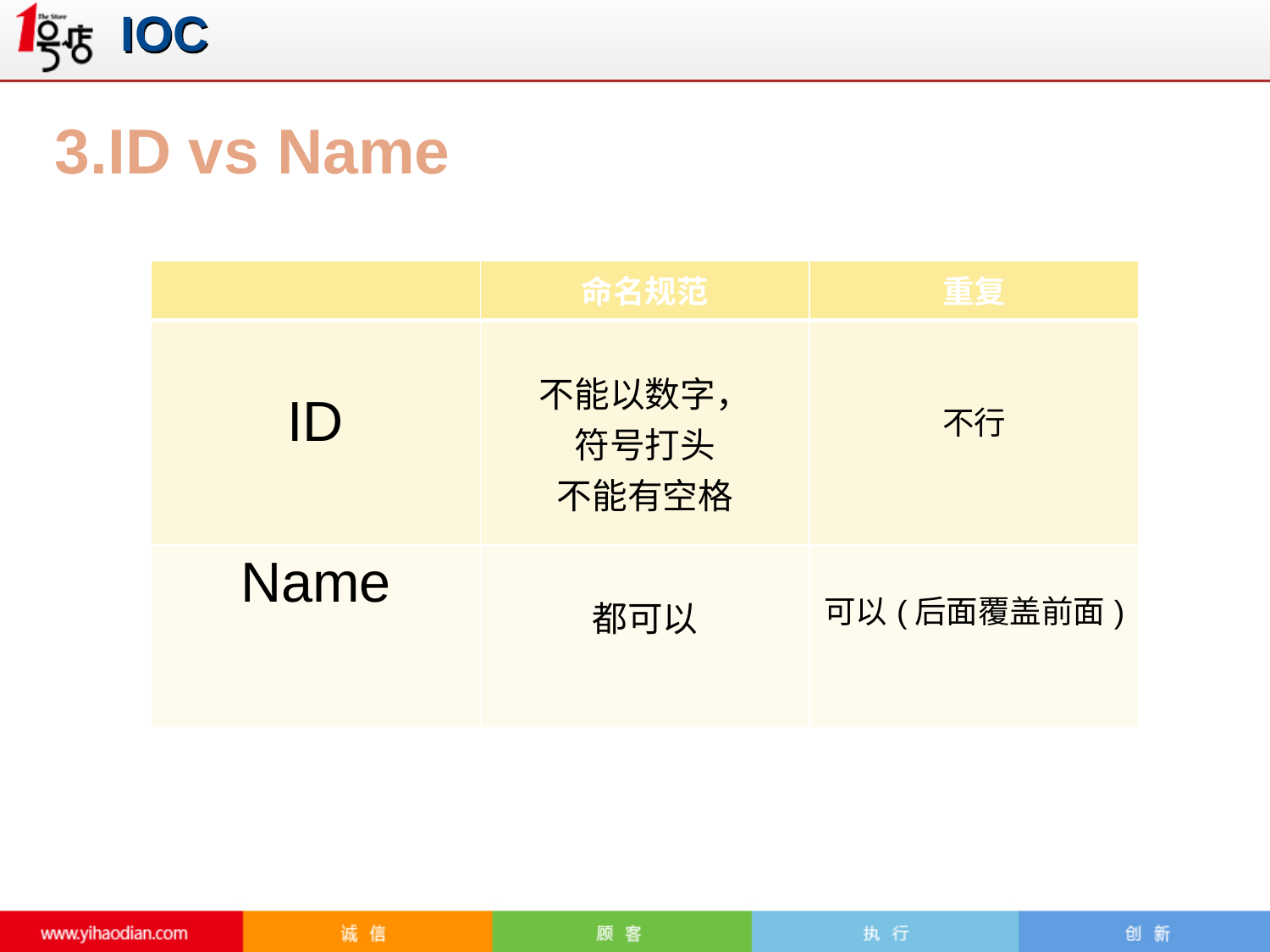

# IOC
3.ID vs Name
|  | 命名规范 | 重复 |
| --- | --- | --- |
| ID | 不能以数字， 符号打头 不能有空格 | 不行 |
| Name | 都可以 | 可以(后面覆盖前面) |